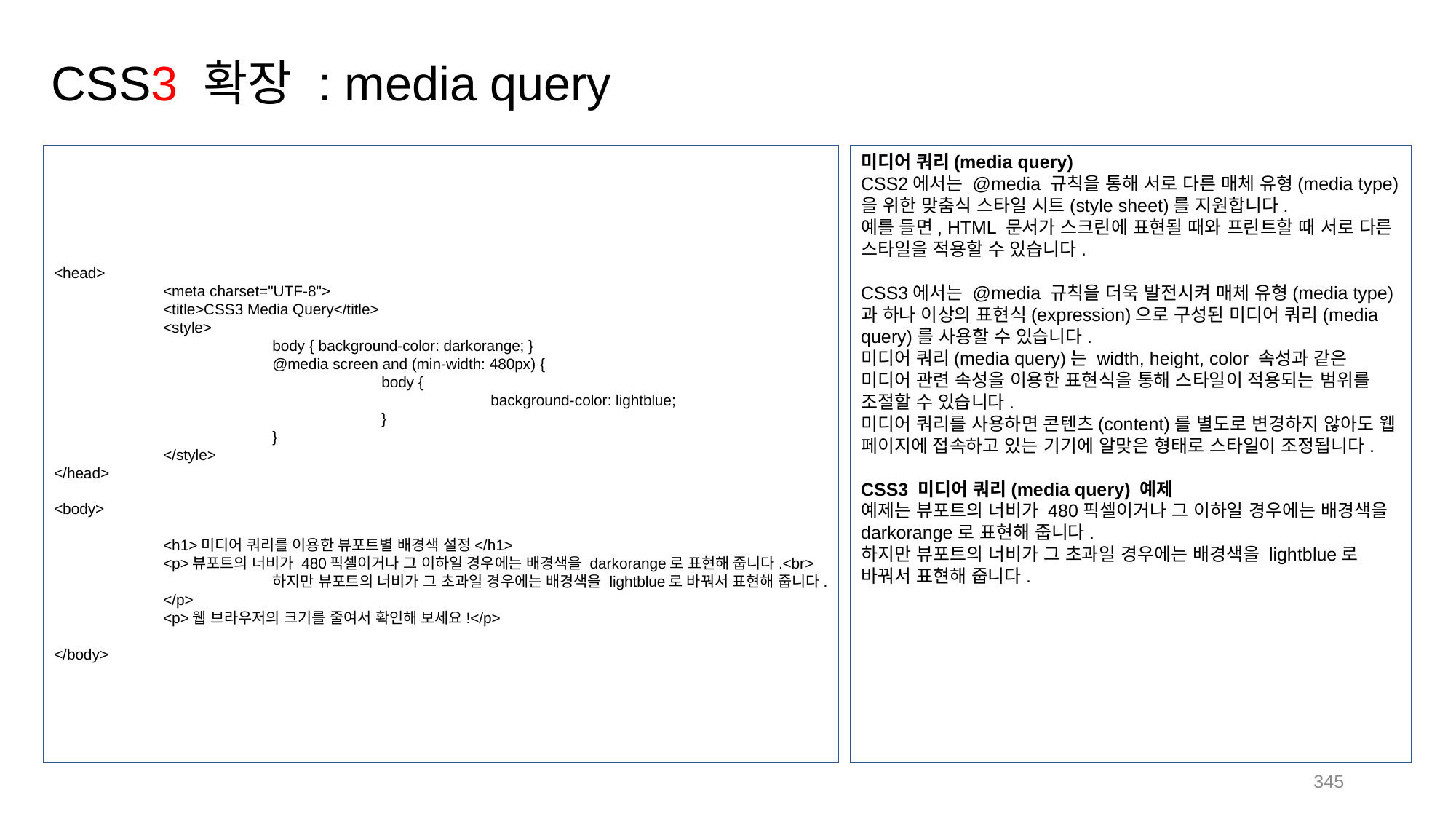

# CSS3 확장 : media query

<head>
	<meta charset="UTF-8">
	<title>CSS3 Media Query</title>
	<style>
		body { background-color: darkorange; }
		@media screen and (min-width: 480px) {
			body {
				background-color: lightblue;
			}
		}
	</style>
</head>

<body>

	<h1>미디어 쿼리를 이용한 뷰포트별 배경색 설정</h1>
	<p>뷰포트의 너비가 480픽셀이거나 그 이하일 경우에는 배경색을 darkorange로 표현해 줍니다.<br>
		하지만 뷰포트의 너비가 그 초과일 경우에는 배경색을 lightblue로 바꿔서 표현해 줍니다.
	</p>
	<p>웹 브라우저의 크기를 줄여서 확인해 보세요!</p>

</body>
미디어 쿼리(media query)
CSS2에서는 @media 규칙을 통해 서로 다른 매체 유형(media type)을 위한 맞춤식 스타일 시트(style sheet)를 지원합니다.
예를 들면, HTML 문서가 스크린에 표현될 때와 프린트할 때 서로 다른 스타일을 적용할 수 있습니다.

CSS3에서는 @media 규칙을 더욱 발전시켜 매체 유형(media type)과 하나 이상의 표현식(expression)으로 구성된 미디어 쿼리(media query)를 사용할 수 있습니다.
미디어 쿼리(media query)는 width, height, color 속성과 같은 미디어 관련 속성을 이용한 표현식을 통해 스타일이 적용되는 범위를 조절할 수 있습니다.
미디어 쿼리를 사용하면 콘텐츠(content)를 별도로 변경하지 않아도 웹 페이지에 접속하고 있는 기기에 알맞은 형태로 스타일이 조정됩니다.

CSS3 미디어 쿼리(media query) 예제
예제는 뷰포트의 너비가 480픽셀이거나 그 이하일 경우에는 배경색을 darkorange로 표현해 줍니다.
하지만 뷰포트의 너비가 그 초과일 경우에는 배경색을 lightblue로 바꿔서 표현해 줍니다.

345